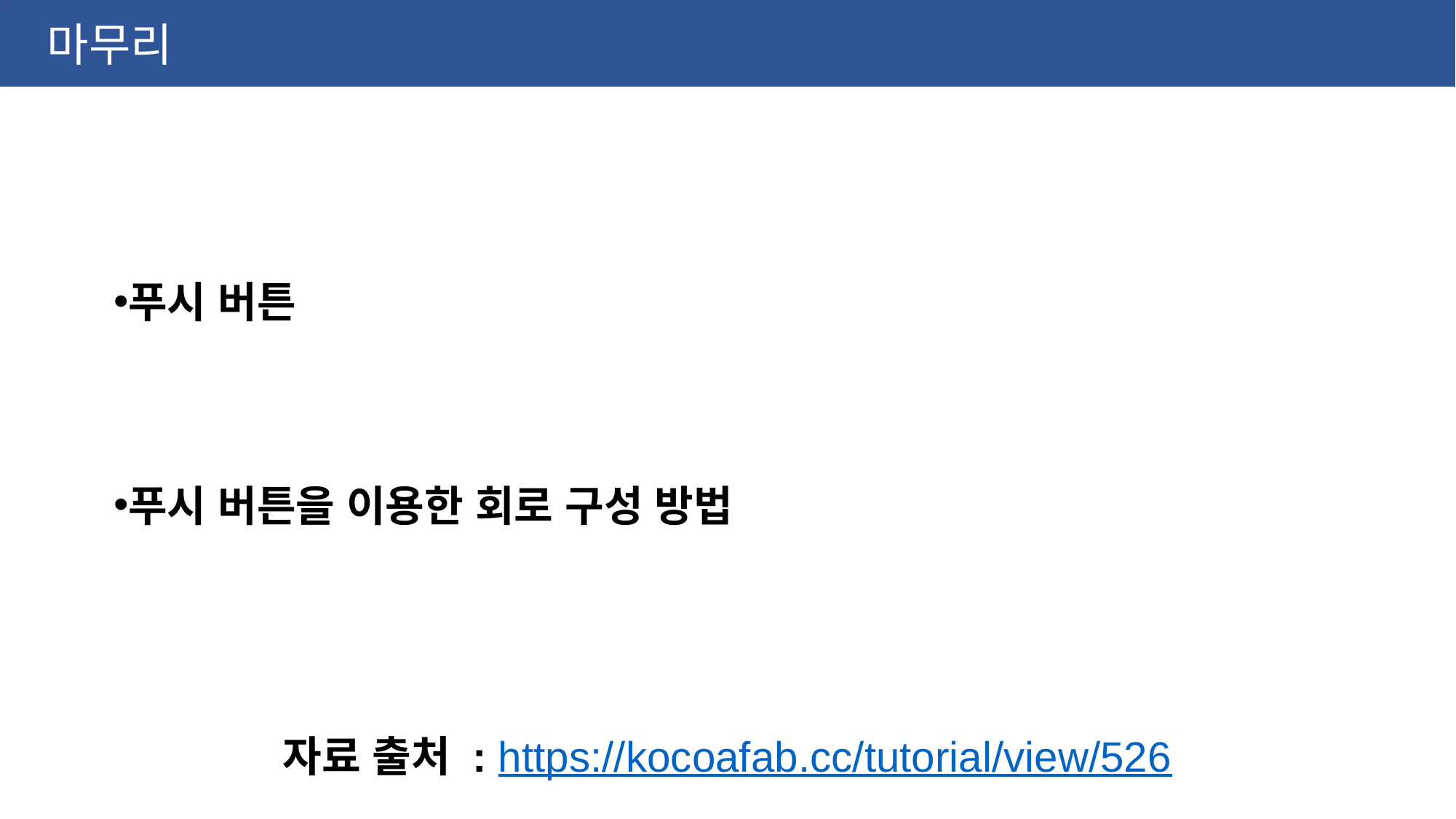

마무리
푸시 버튼

푸시 버튼을 이용한 회로 구성 방법

자료 출처 : https://kocoafab.cc/tutorial/view/526